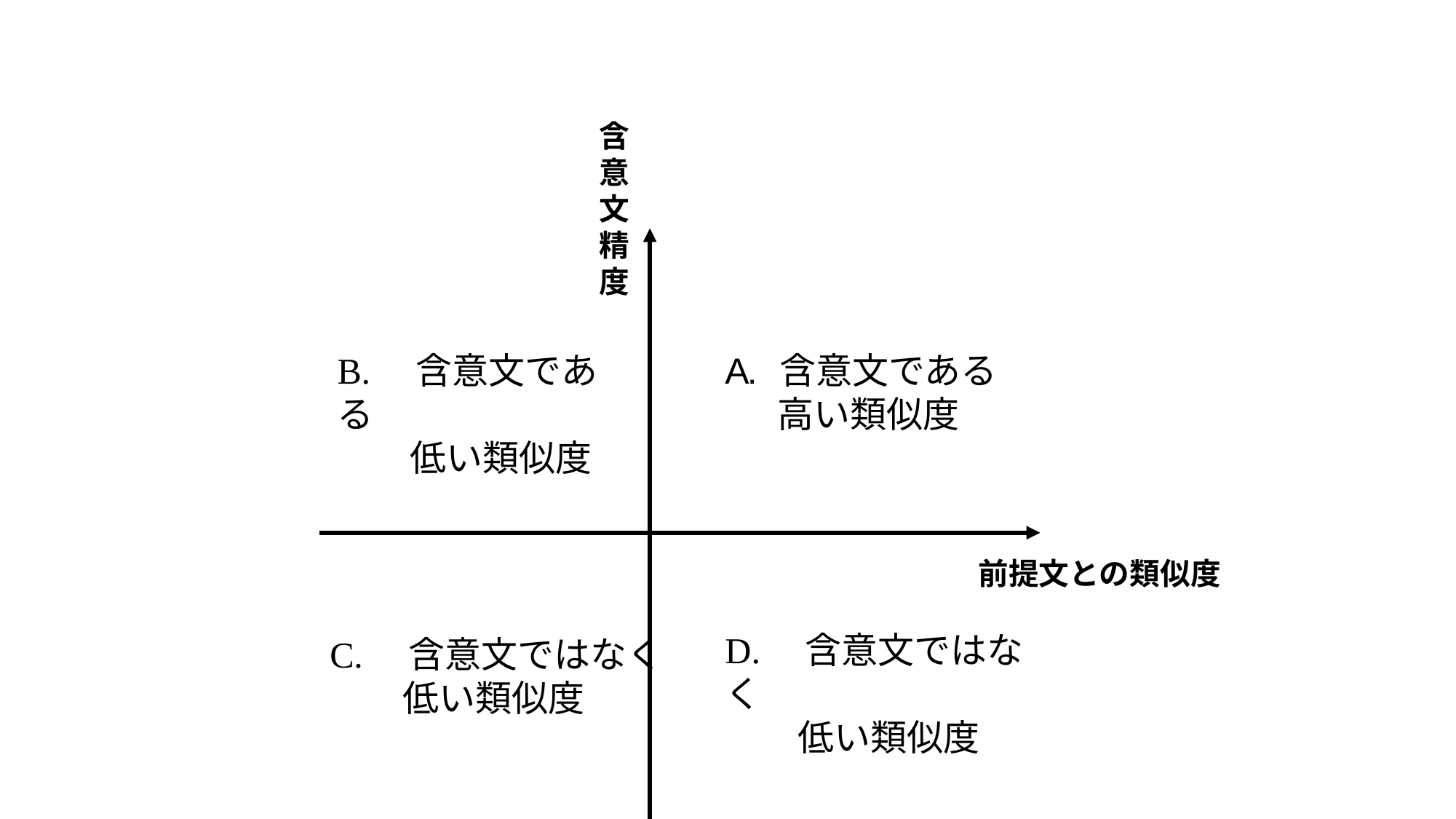

含
意
文
精度
含意文である
　  高い類似度
B.　含意文である
　　低い類似度
前提文との類似度
D.　含意文ではなく
　　低い類似度
C.　含意文ではなく
　　低い類似度